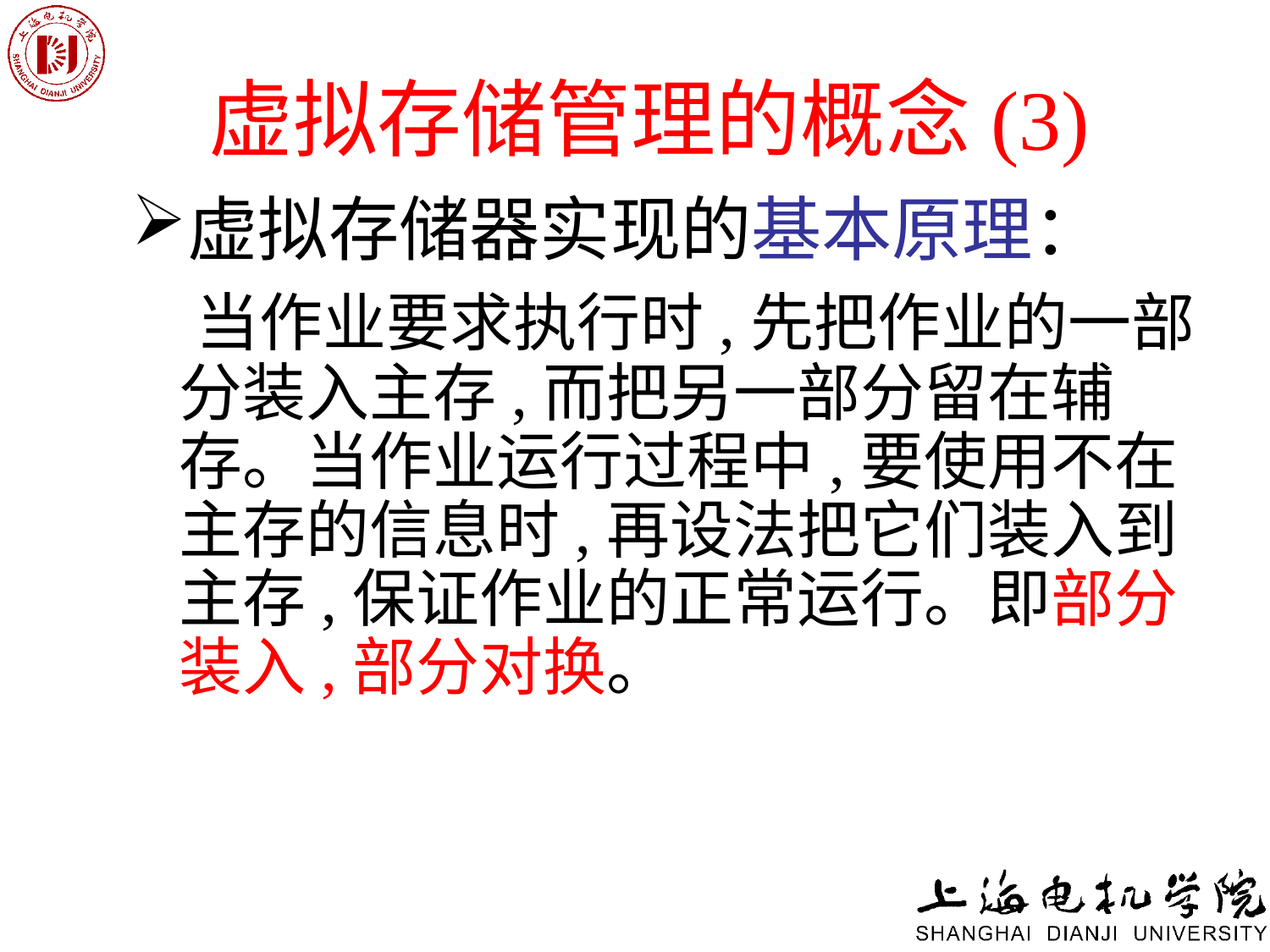

# 虚拟存储管理的概念(3)
虚拟存储器实现的基本原理：
   当作业要求执行时,先把作业的一部分装入主存,而把另一部分留在辅存。当作业运行过程中,要使用不在主存的信息时,再设法把它们装入到主存,保证作业的正常运行。即部分装入,部分对换。